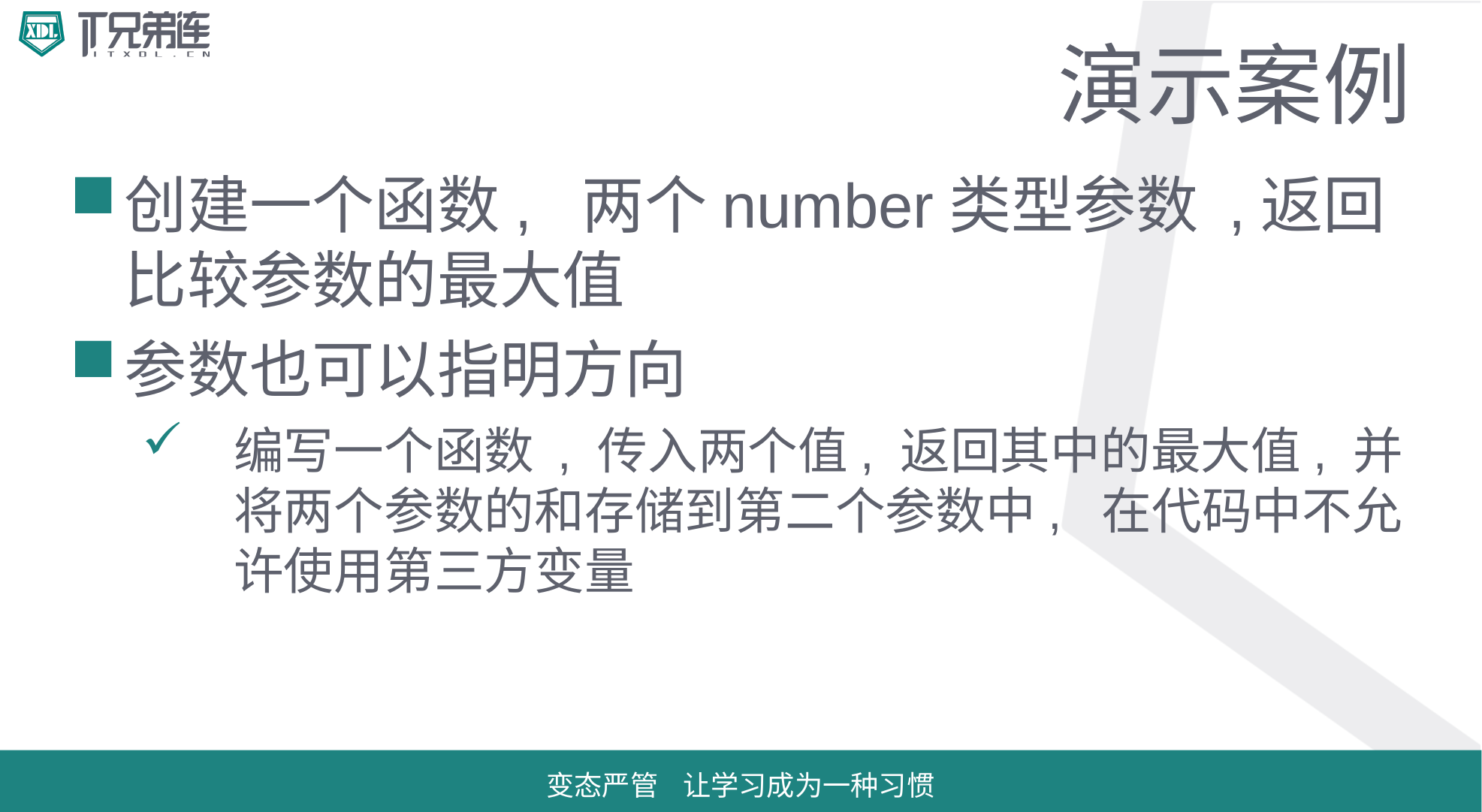

# 演示案例
创建一个函数,  两个number类型参数 ,返回比较参数的最大值
参数也可以指明方向
编写一个函数 , 传入两个值, 返回其中的最大值, 并将两个参数的和存储到第二个参数中,  在代码中不允许使用第三方变量